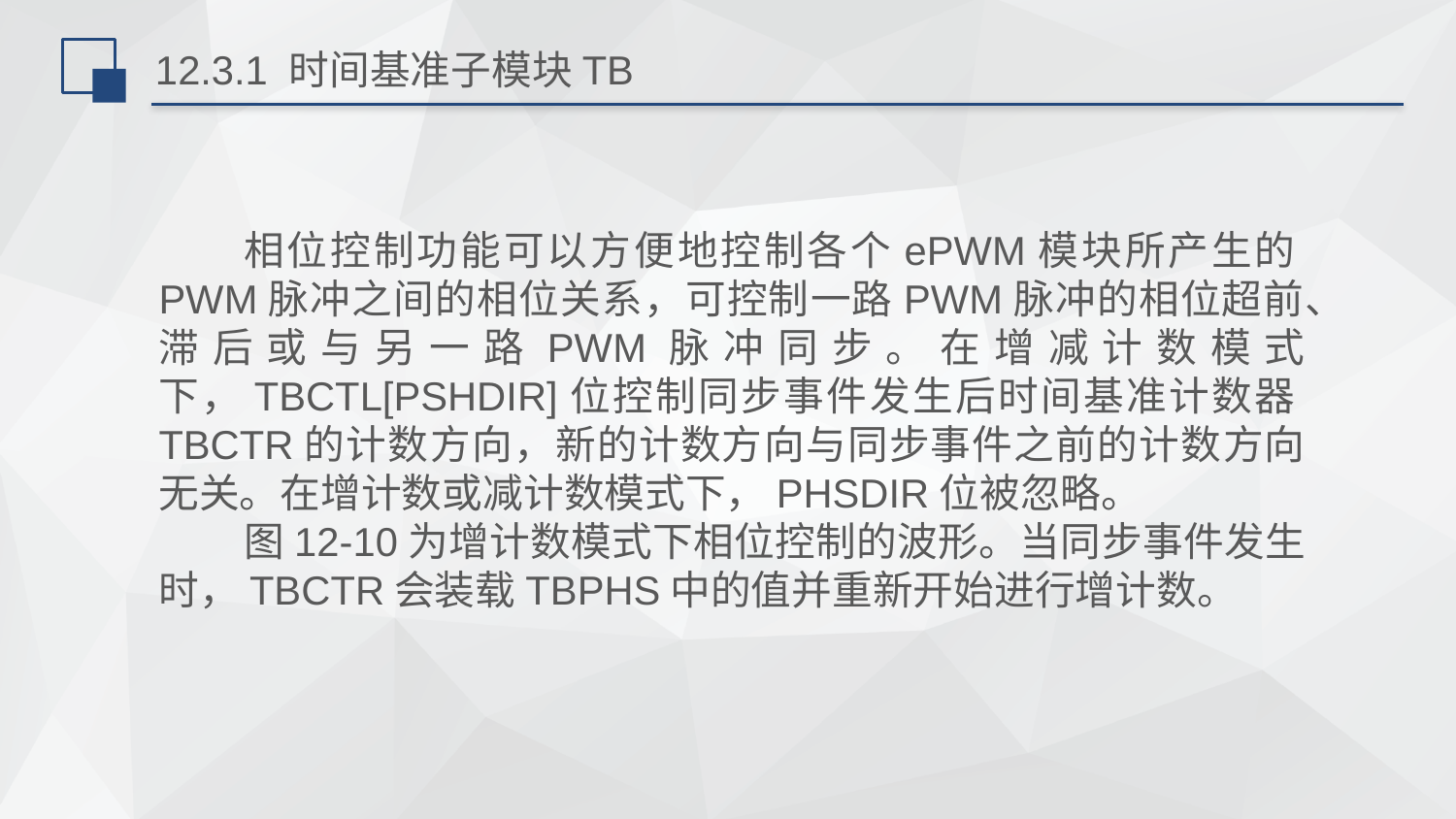

# 12.3.1 时间基准子模块TB
相位控制功能可以方便地控制各个ePWM模块所产生的PWM脉冲之间的相位关系，可控制一路PWM脉冲的相位超前、滞后或与另一路PWM脉冲同步。在增减计数模式下，TBCTL[PSHDIR]位控制同步事件发生后时间基准计数器TBCTR的计数方向，新的计数方向与同步事件之前的计数方向无关。在增计数或减计数模式下，PHSDIR位被忽略。
图12-10为增计数模式下相位控制的波形。当同步事件发生时，TBCTR会装载TBPHS中的值并重新开始进行增计数。